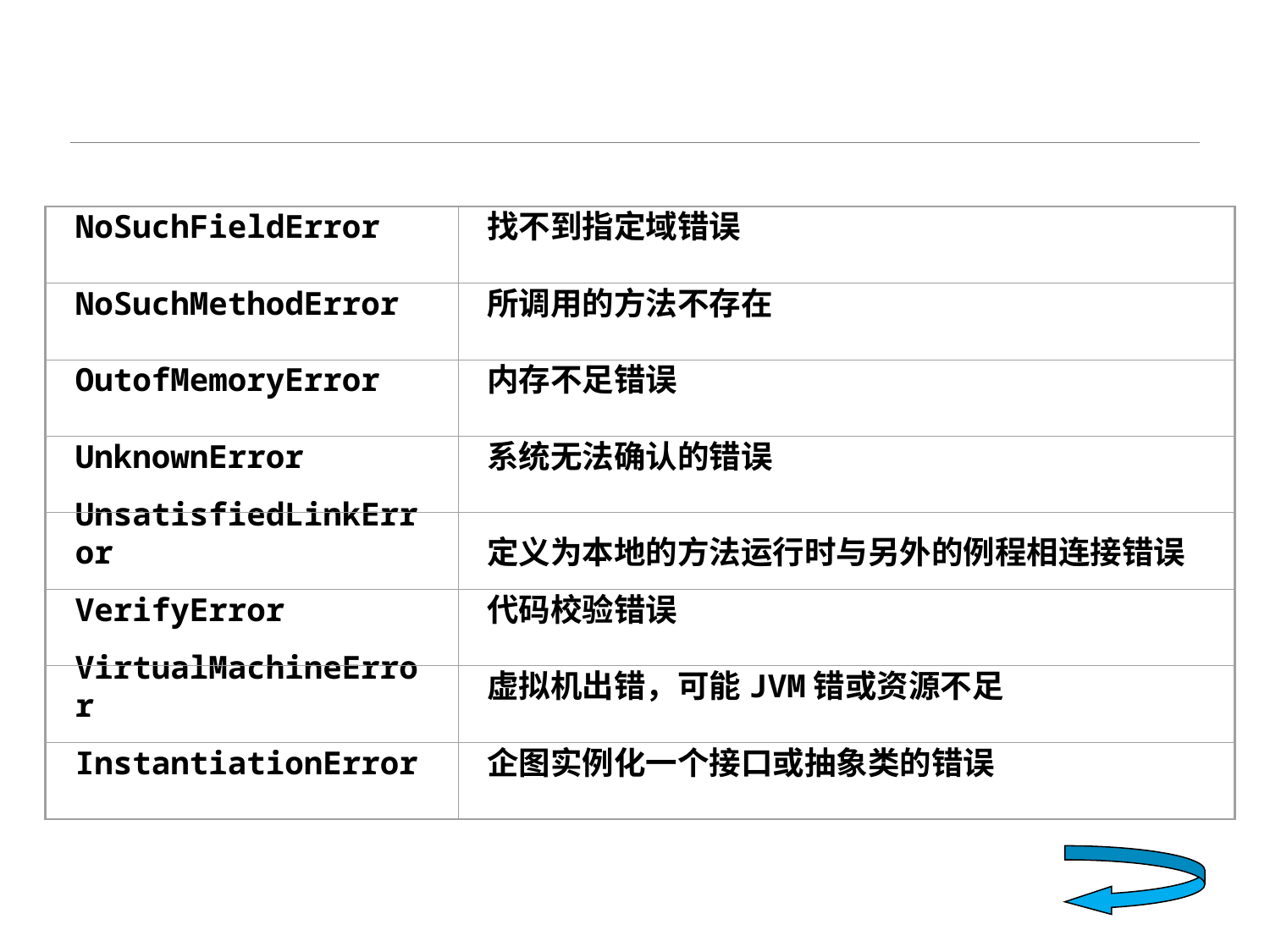

# Java常见错误列表2-2

NoSuchFieldError

找不到指定域错误

NoSuchMethodError

所调用的方法不存在

OutofMemoryError

内存不足错误

UnknownError

系统无法确认的错误

UnsatisfiedLinkError

定义为本地的方法运行时与另外的例程相连接错误

VerifyError

代码校验错误

VirtualMachineError

虚拟机出错，可能JVM错或资源不足

InstantiationError

企图实例化一个接口或抽象类的错误

95